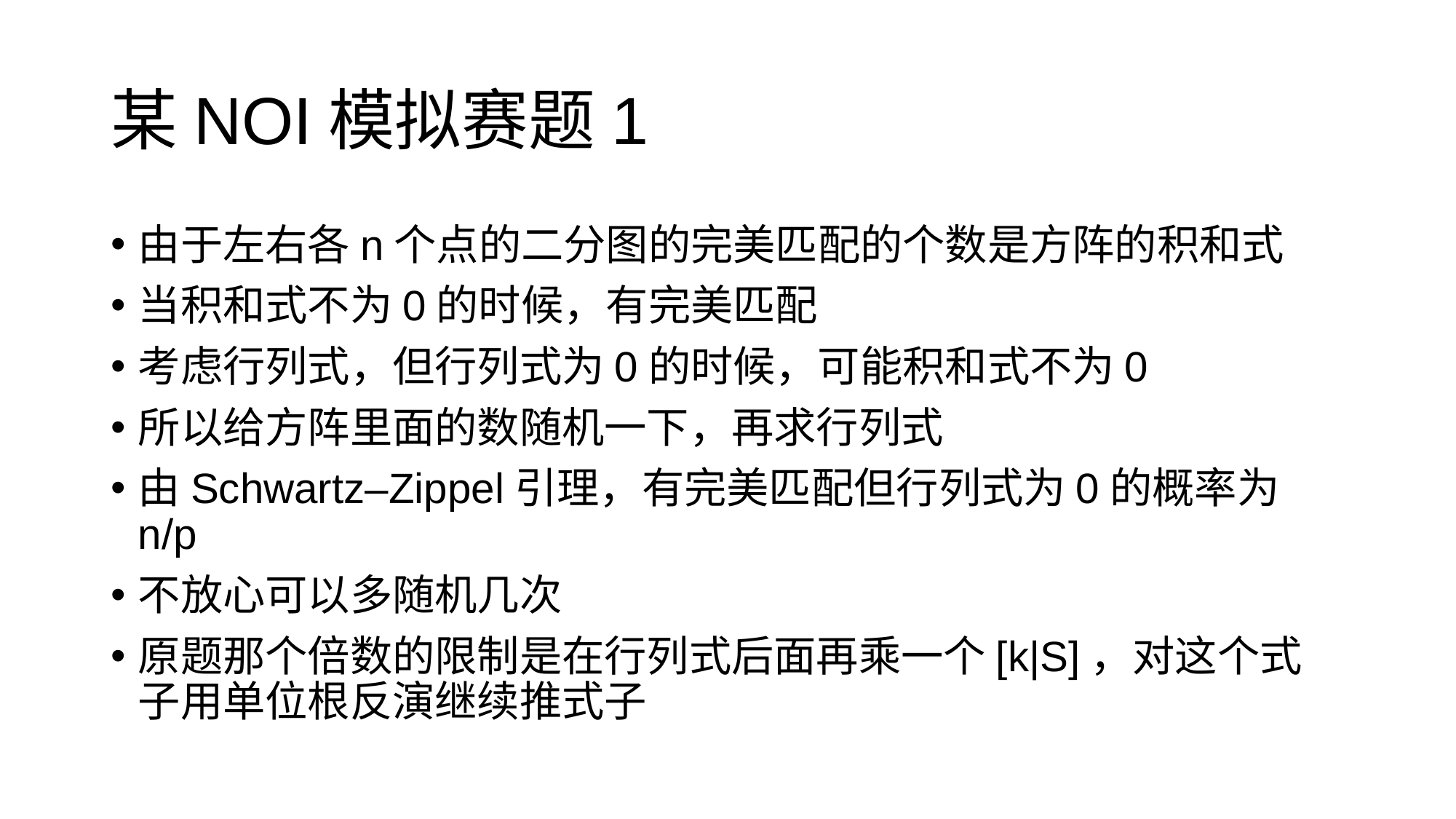

# 某NOI模拟赛题1
由于左右各n个点的二分图的完美匹配的个数是方阵的积和式
当积和式不为0的时候，有完美匹配
考虑行列式，但行列式为0的时候，可能积和式不为0
所以给方阵里面的数随机一下，再求行列式
由Schwartz–Zippel引理，有完美匹配但行列式为0的概率为n/p
不放心可以多随机几次
原题那个倍数的限制是在行列式后面再乘一个[k|S]，对这个式子用单位根反演继续推式子